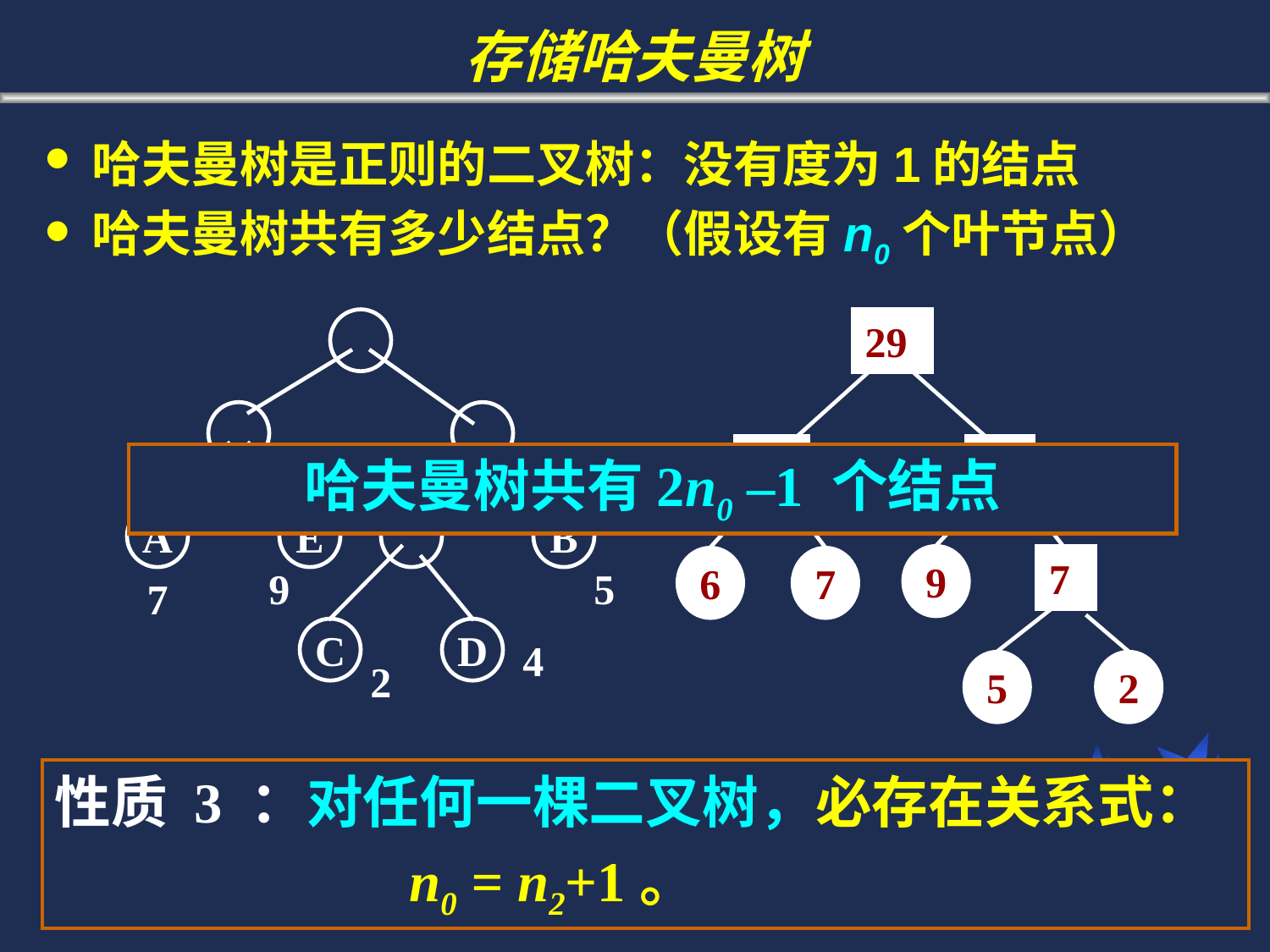

# 存储哈夫曼树
哈夫曼树是正则的二叉树：没有度为1的结点
哈夫曼树共有多少结点？（假设有n0个叶节点）

A
E

B

C
D
9
5
7
4
2
29

13
16

9
7
6
7

5
2
哈夫曼树共有2n0 –1 个结点
性质 3 ：对任何一棵二叉树，必存在关系式：
                         n0 = n2+1。
157